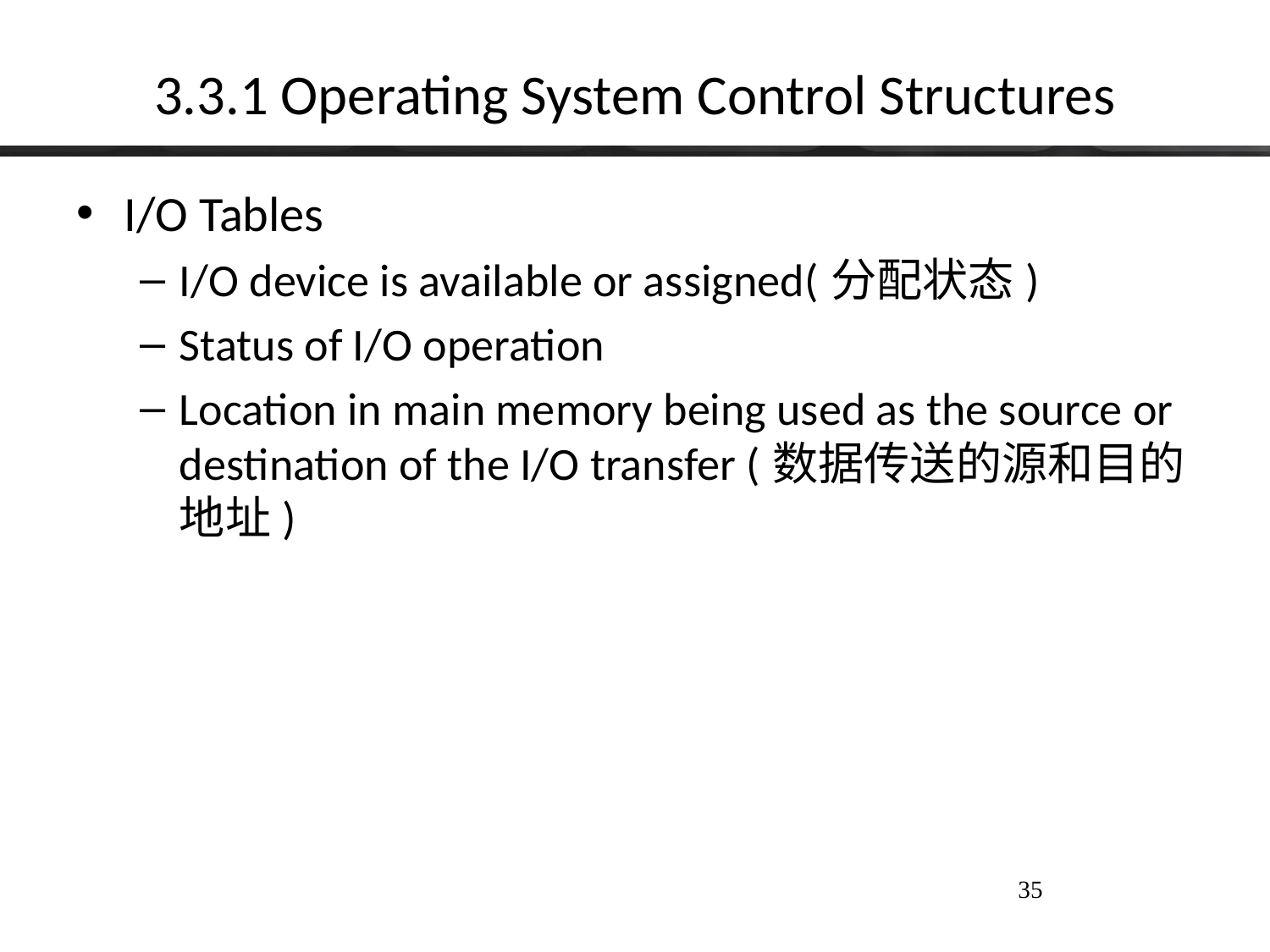

# 3.3.1 Operating System Control Structures
I/O Tables
I/O device is available or assigned(分配状态)
Status of I/O operation
Location in main memory being used as the source or destination of the I/O transfer (数据传送的源和目的地址)
35